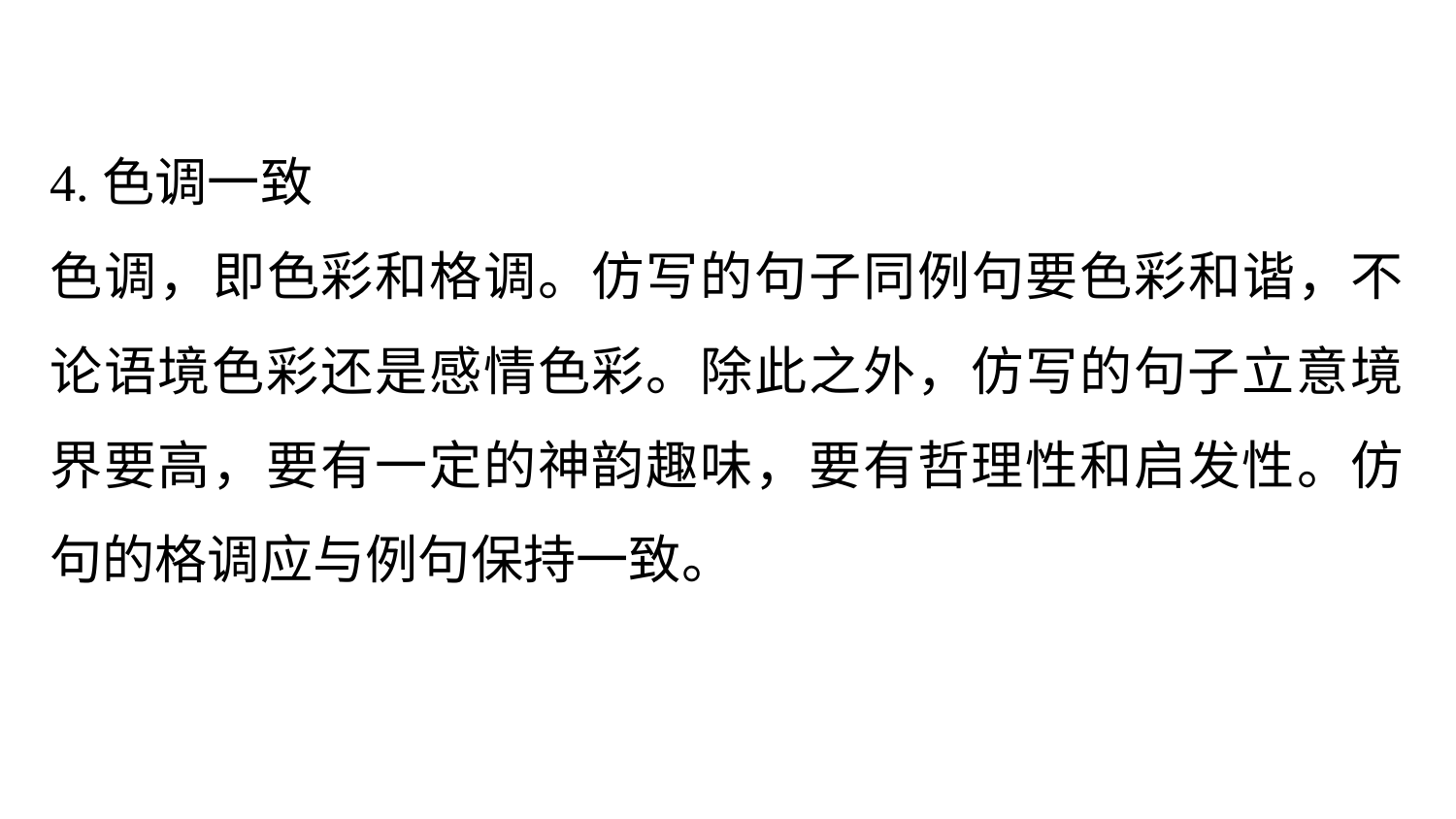

4.色调一致
色调，即色彩和格调。仿写的句子同例句要色彩和谐，不论语境色彩还是感情色彩。除此之外，仿写的句子立意境界要高，要有一定的神韵趣味，要有哲理性和启发性。仿句的格调应与例句保持一致。